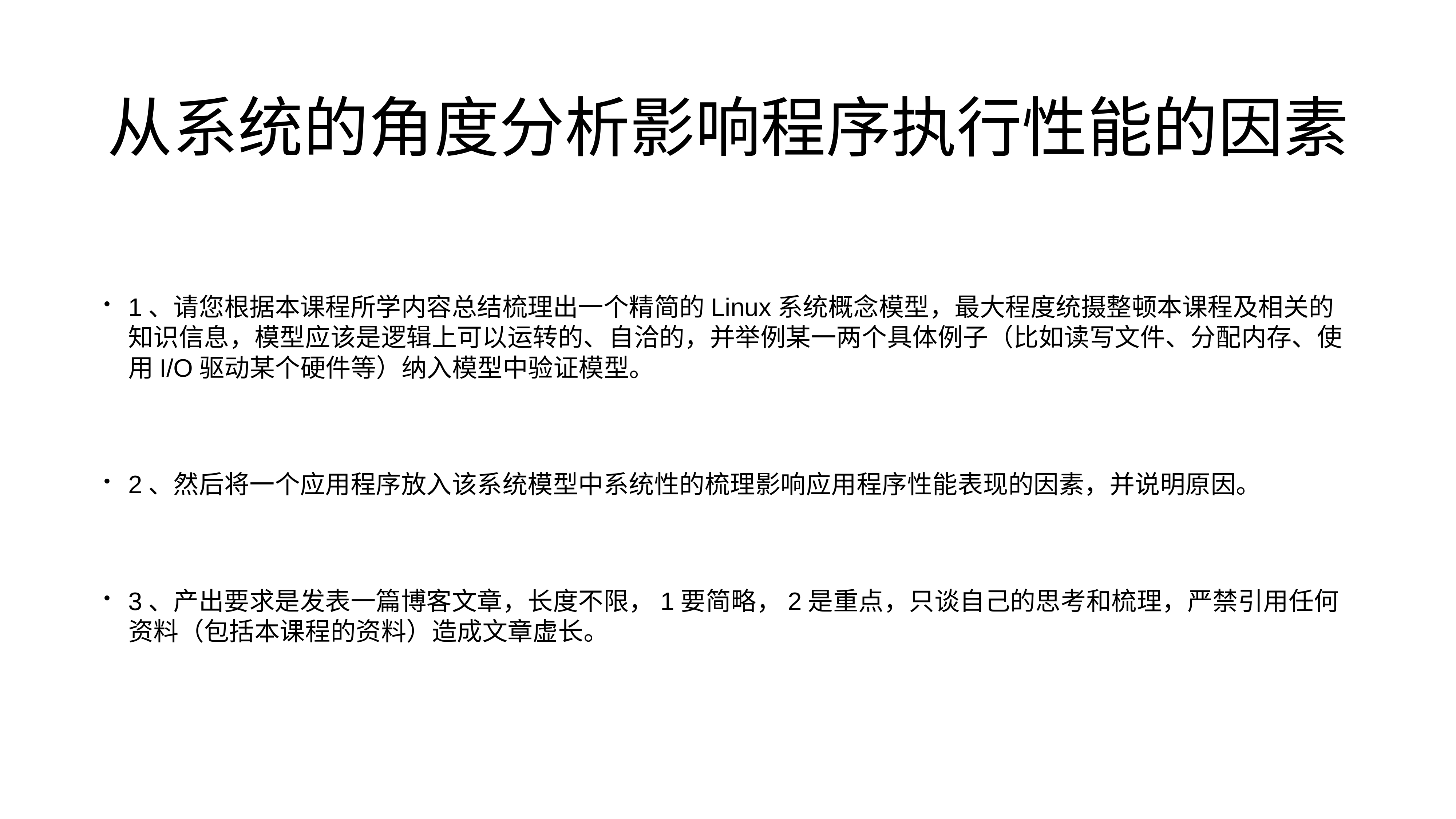

# 从系统的角度分析影响程序执行性能的因素
1、请您根据本课程所学内容总结梳理出一个精简的Linux系统概念模型，最大程度统摄整顿本课程及相关的知识信息，模型应该是逻辑上可以运转的、自洽的，并举例某一两个具体例子（比如读写文件、分配内存、使用I/O驱动某个硬件等）纳入模型中验证模型。

2、然后将一个应用程序放入该系统模型中系统性的梳理影响应用程序性能表现的因素，并说明原因。

3、产出要求是发表一篇博客文章，长度不限，1要简略，2是重点，只谈自己的思考和梳理，严禁引用任何资料（包括本课程的资料）造成文章虚长。